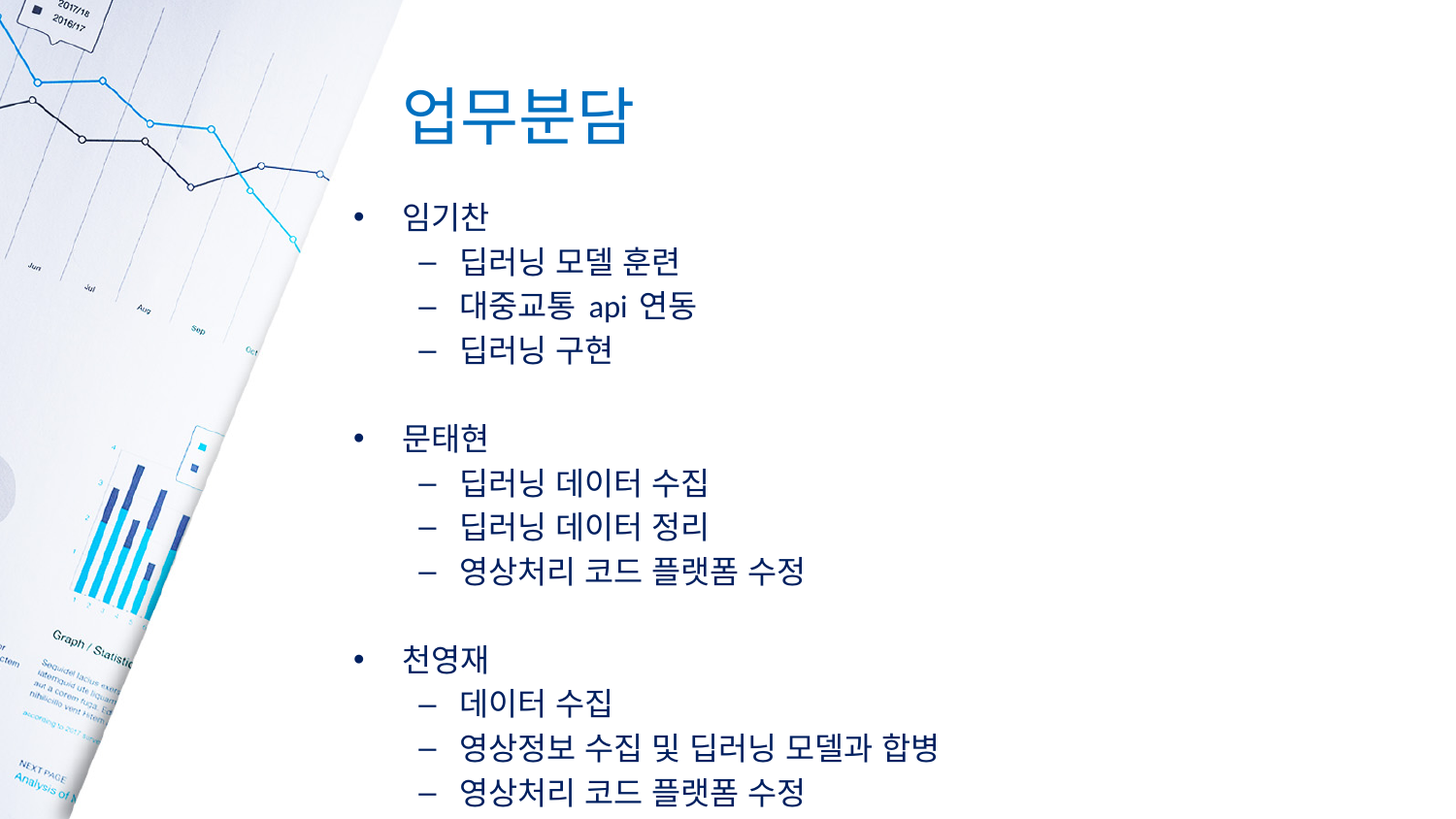

# 업무분담
임기찬
딥러닝 모델 훈련
대중교통 api 연동
딥러닝 구현

문태현
딥러닝 데이터 수집
딥러닝 데이터 정리
영상처리 코드 플랫폼 수정

천영재
데이터 수집
영상정보 수집 및 딥러닝 모델과 합병
영상처리 코드 플랫폼 수정